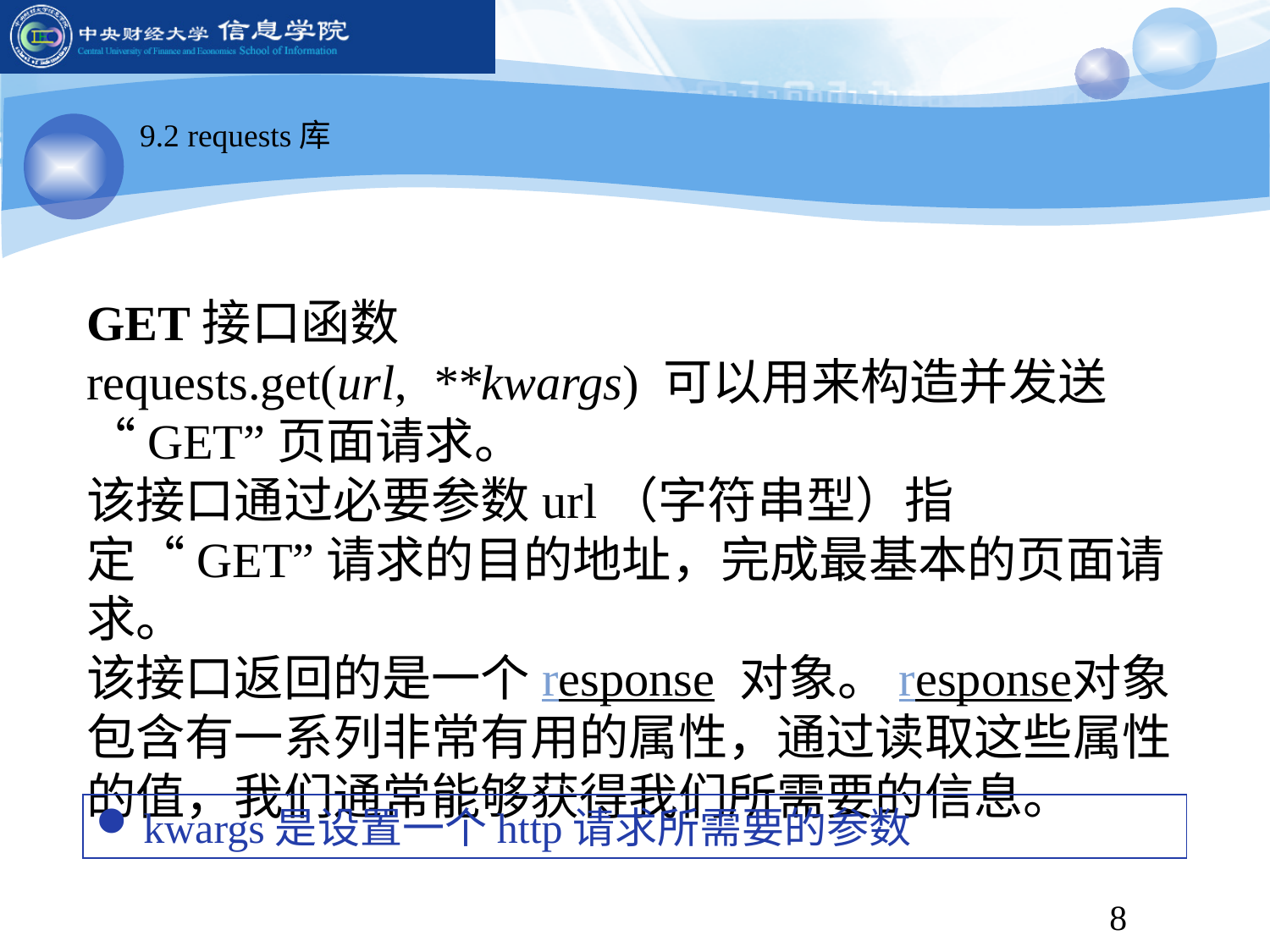

9.2 requests库

GET接口函数
requests.get(url,  **kwargs) 可以用来构造并发送“GET”页面请求。
该接口通过必要参数url（字符串型）指定“GET”请求的目的地址，完成最基本的页面请求。
该接口返回的是一个response 对象。response对象包含有一系列非常有用的属性，通过读取这些属性的值，我们通常能够获得我们所需要的信息。

kwargs是设置一个http请求所需要的参数